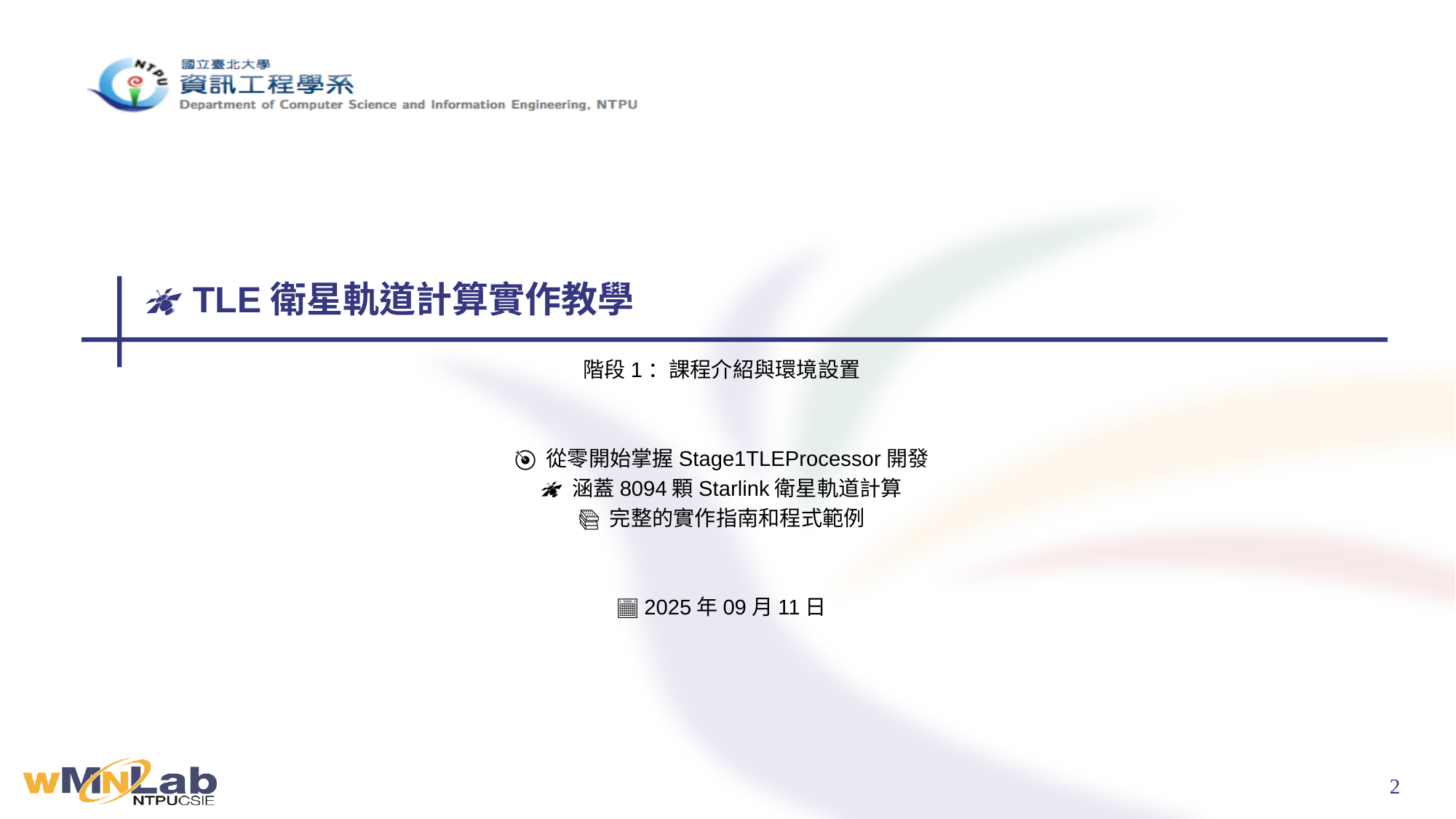

# 🛰️ TLE衛星軌道計算實作教學
階段1：課程介紹與環境設置

🎯 從零開始掌握Stage1TLEProcessor開發
🛰️ 涵蓋8094顆Starlink衛星軌道計算
📚 完整的實作指南和程式範例

📅 2025年09月11日